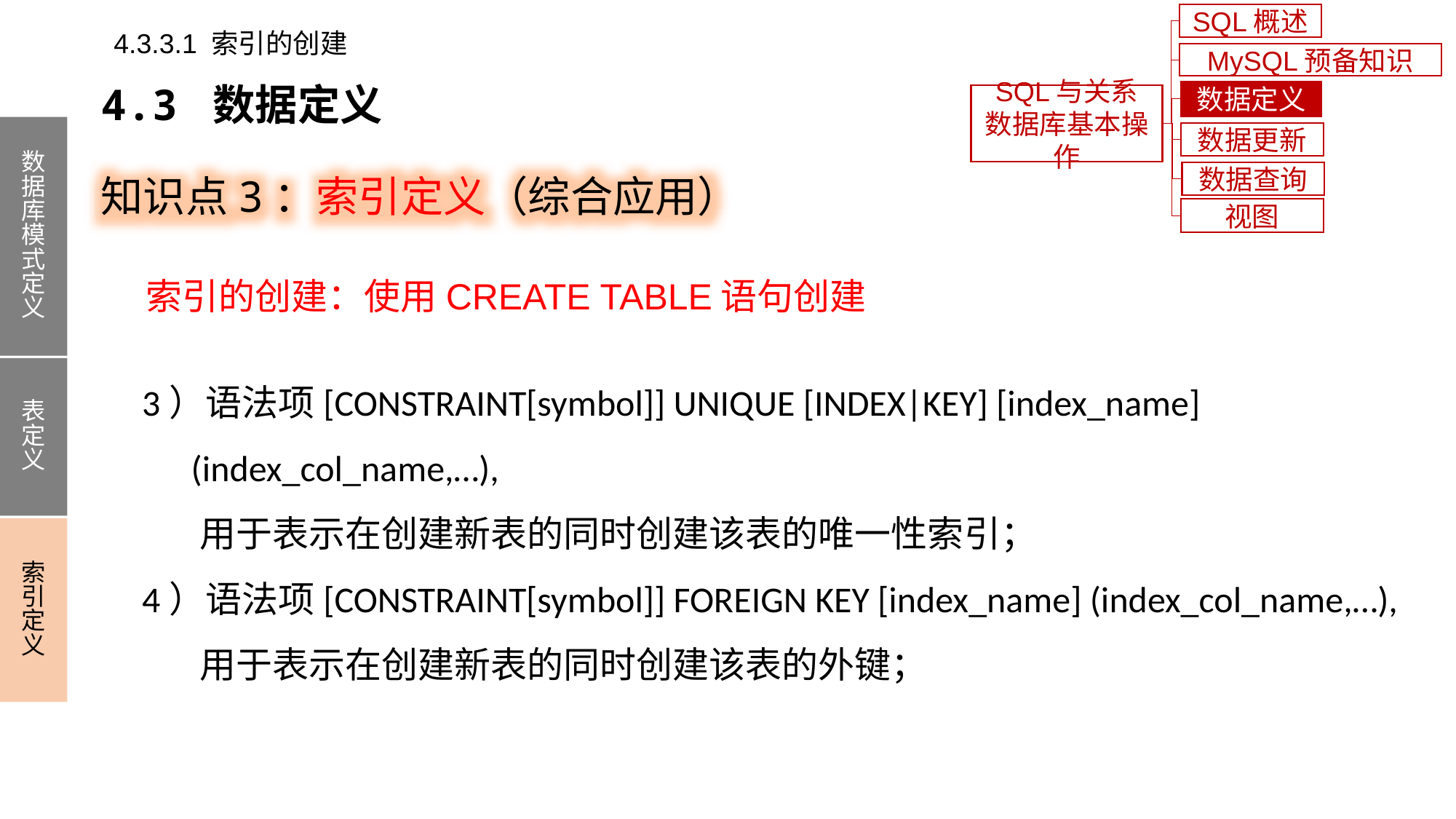

SQL概述
4.3.3.1 索引的创建
MySQL预备知识
4.3 数据定义
数据定义
SQL与关系数据库基本操作
数据库模式定义
表定义
索引定义
数据更新
知识点3：索引定义（综合应用）
数据查询
视图
索引的创建：使用CREATE TABLE语句创建
3）语法项[CONSTRAINT[symbol]] UNIQUE [INDEX|KEY] [index_name]
      (index_col_name,…),
      用于表示在创建新表的同时创建该表的唯一性索引；
4）语法项[CONSTRAINT[symbol]] FOREIGN KEY [index_name] (index_col_name,…),
      用于表示在创建新表的同时创建该表的外键；